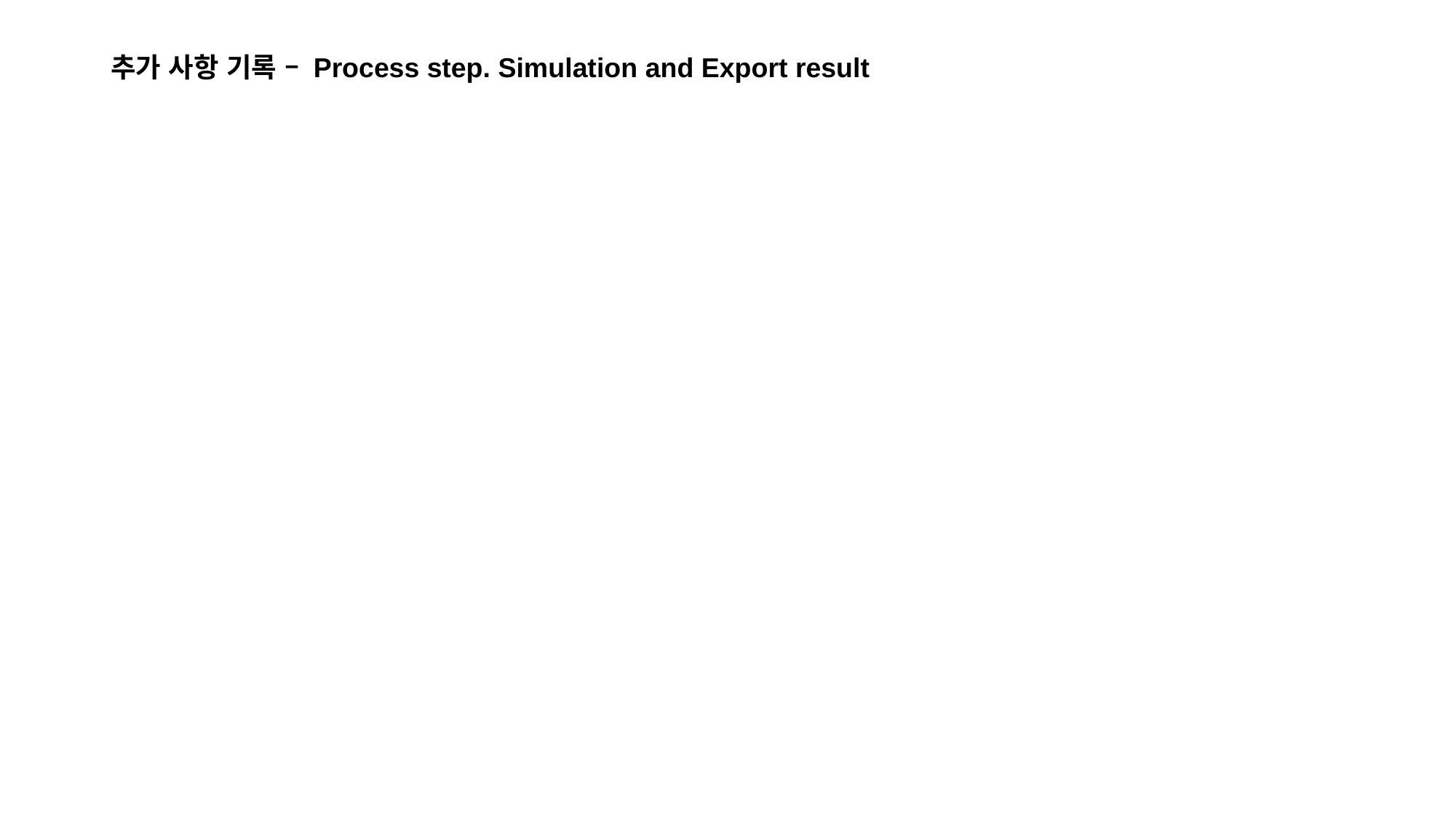

# 추가 사항 기록 – Process step. Simulation and Export result